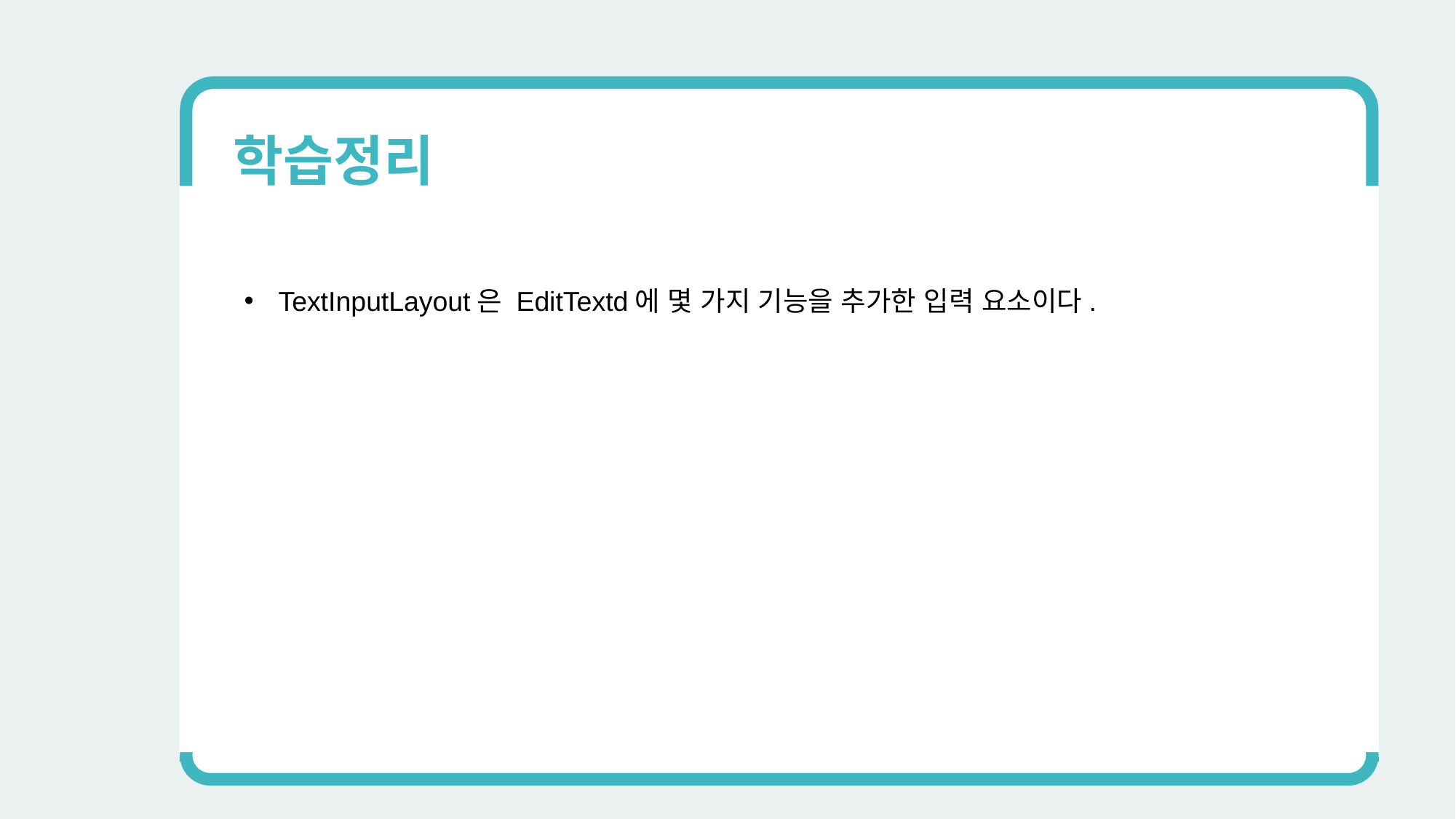

학습정리

TextInputLayout은 EditTextd에 몇 가지 기능을 추가한 입력 요소이다.